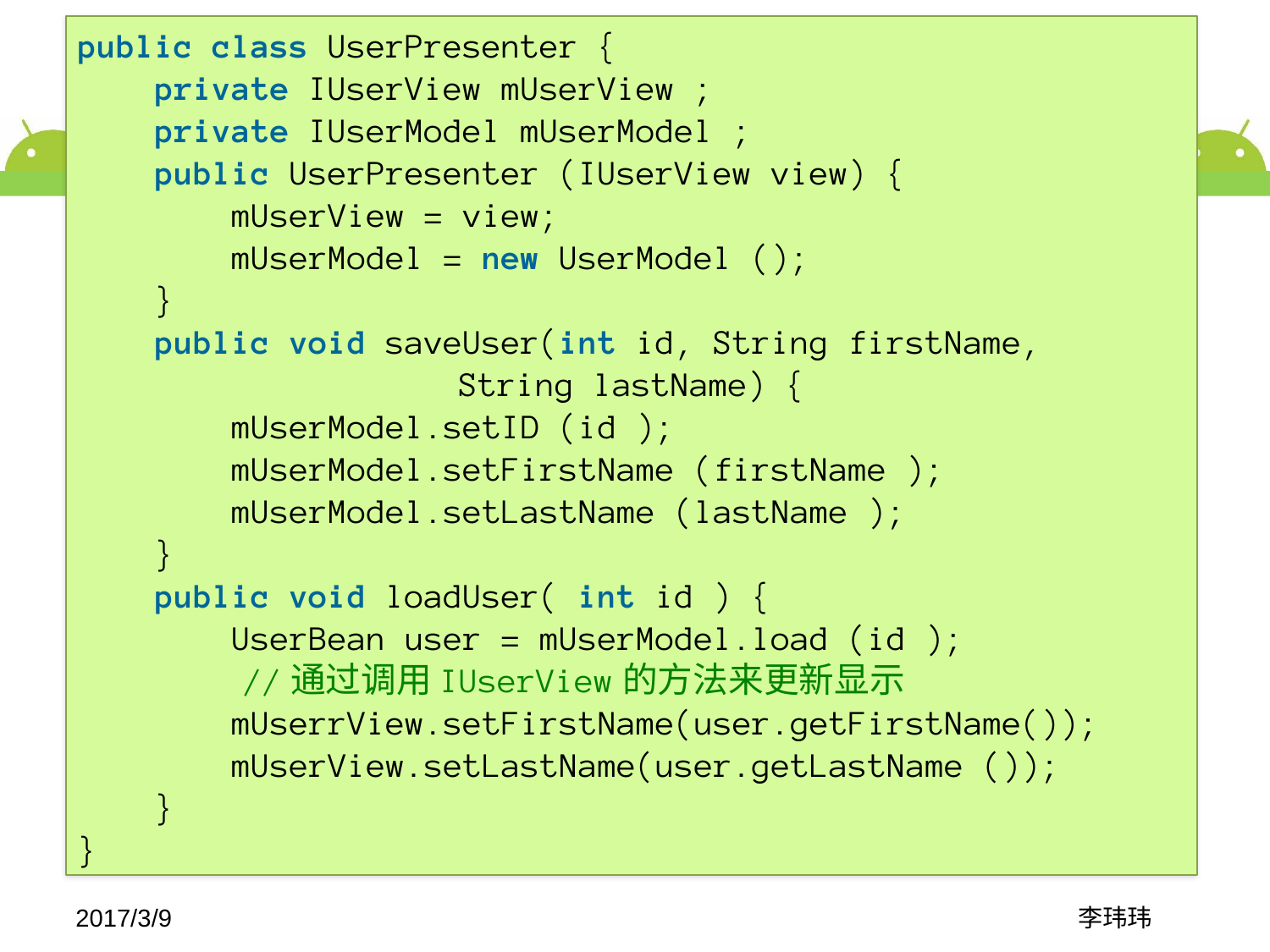

public class UserPresenter {
    private IUserView mUserView ;
    private IUserModel mUserModel ;
    public UserPresenter (IUserView view) {
        mUserView = view;
        mUserModel = new UserModel ();
    }
    public void saveUser(int id, String firstName,
			String lastName) {
        mUserModel.setID (id );
        mUserModel.setFirstName (firstName );
        mUserModel.setLastName (lastName );
    }
    public void loadUser( int id ) {
        UserBean user = mUserModel.load (id );
	  //通过调用IUserView的方法来更新显示
        mUserrView.setFirstName(user.getFirstName());
        mUserView.setLastName(user.getLastName ());
    }
}
# MVP示例
Presenter
通过接口与View及Model进行交互